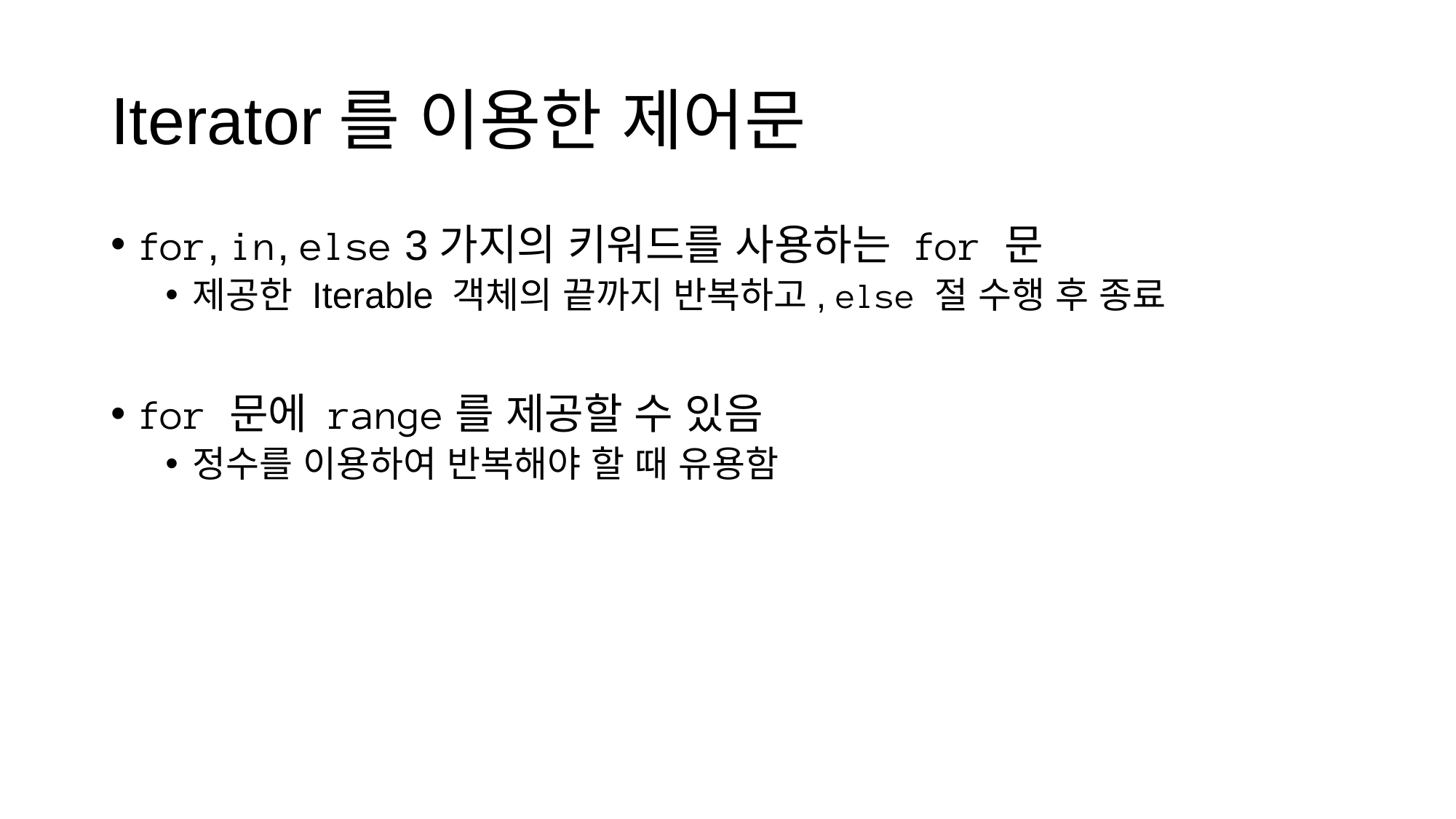

# Iterator를 이용한 제어문
for, in, else 3가지의 키워드를 사용하는 for 문
제공한 Iterable 객체의 끝까지 반복하고, else 절 수행 후 종료

for 문에 range를 제공할 수 있음
정수를 이용하여 반복해야 할 때 유용함